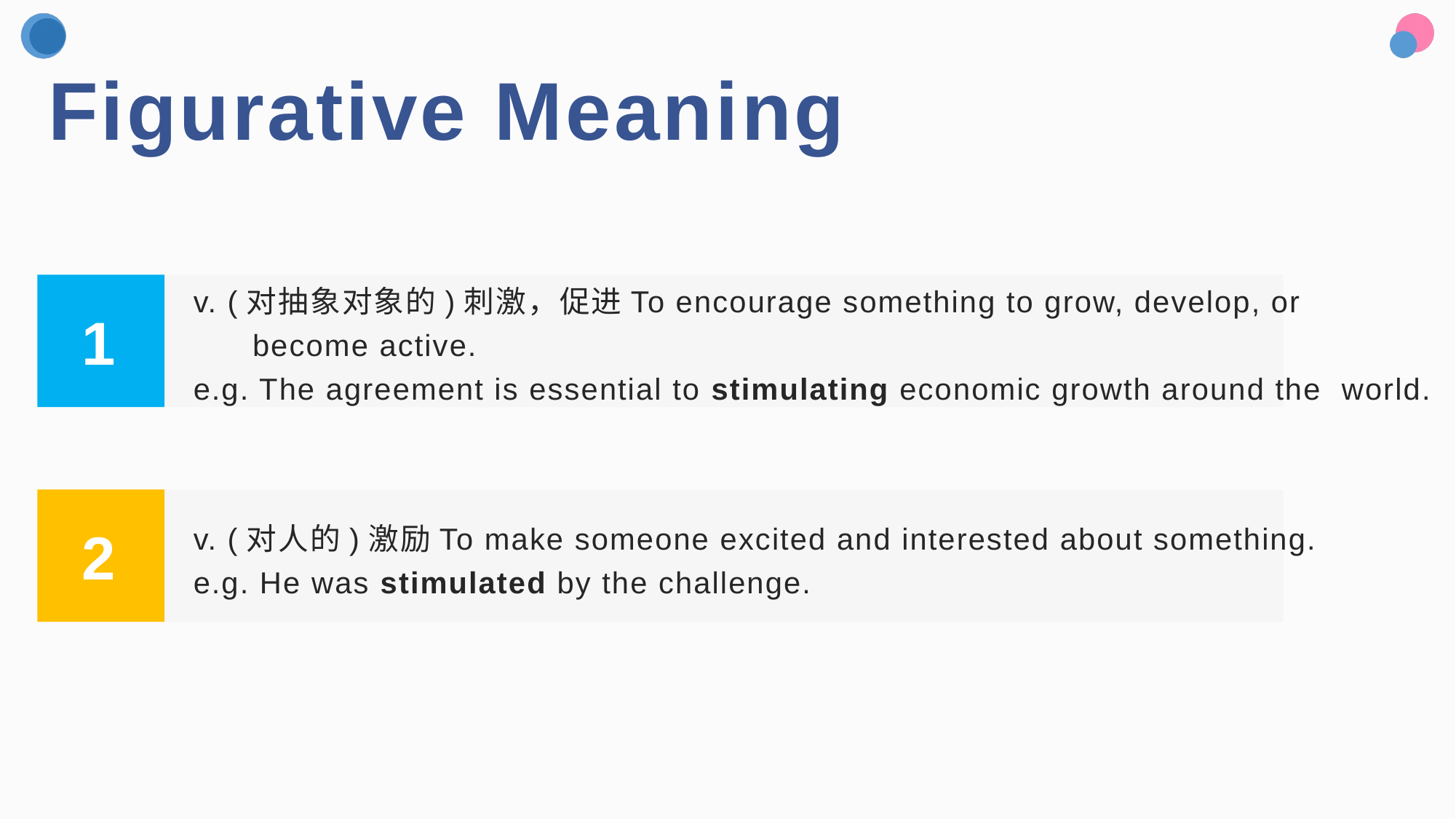

# Figurative Meaning
v. (对抽象对象的)刺激，促进To encourage something to grow, develop, or
      become active.
e.g. The agreement is essential to stimulating economic growth around the  world.

1

v. (对人的)激励To make someone excited and interested about something.
e.g. He was stimulated by the challenge.
2